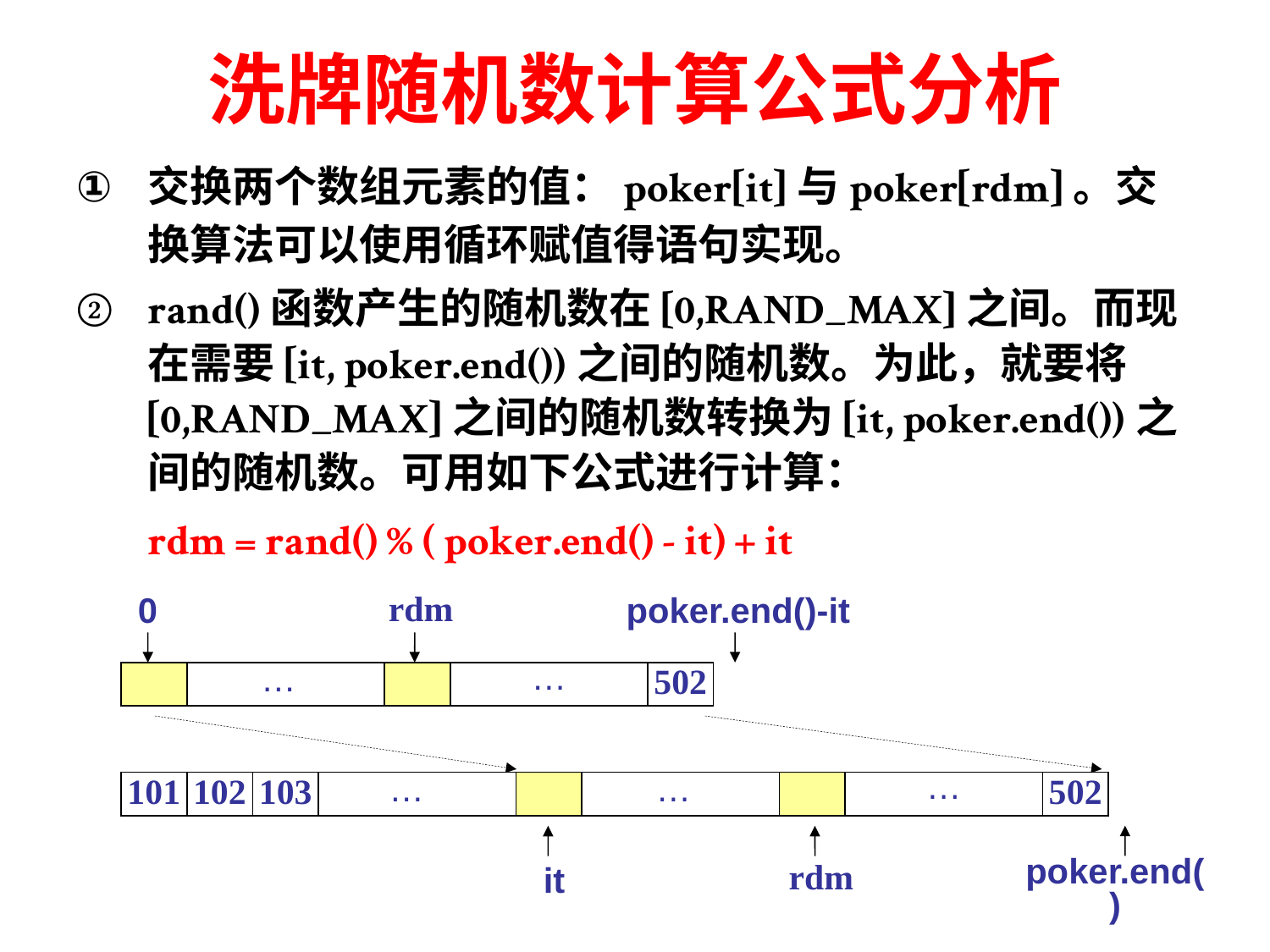

# 洗牌随机数计算公式分析
交换两个数组元素的值：poker[it]与poker[rdm]。交换算法可以使用循环赋值得语句实现。
rand()函数产生的随机数在[0,RAND_MAX]之间。而现在需要[it, poker.end())之间的随机数。为此，就要将[0,RAND_MAX]之间的随机数转换为[it, poker.end())之间的随机数。可用如下公式进行计算：
	rdm = rand() % ( poker.end() - it) + it

rdm
0
poker.end()-it

…
502
…

101
102
103

…
502
…
…

rdm
poker.end()

it